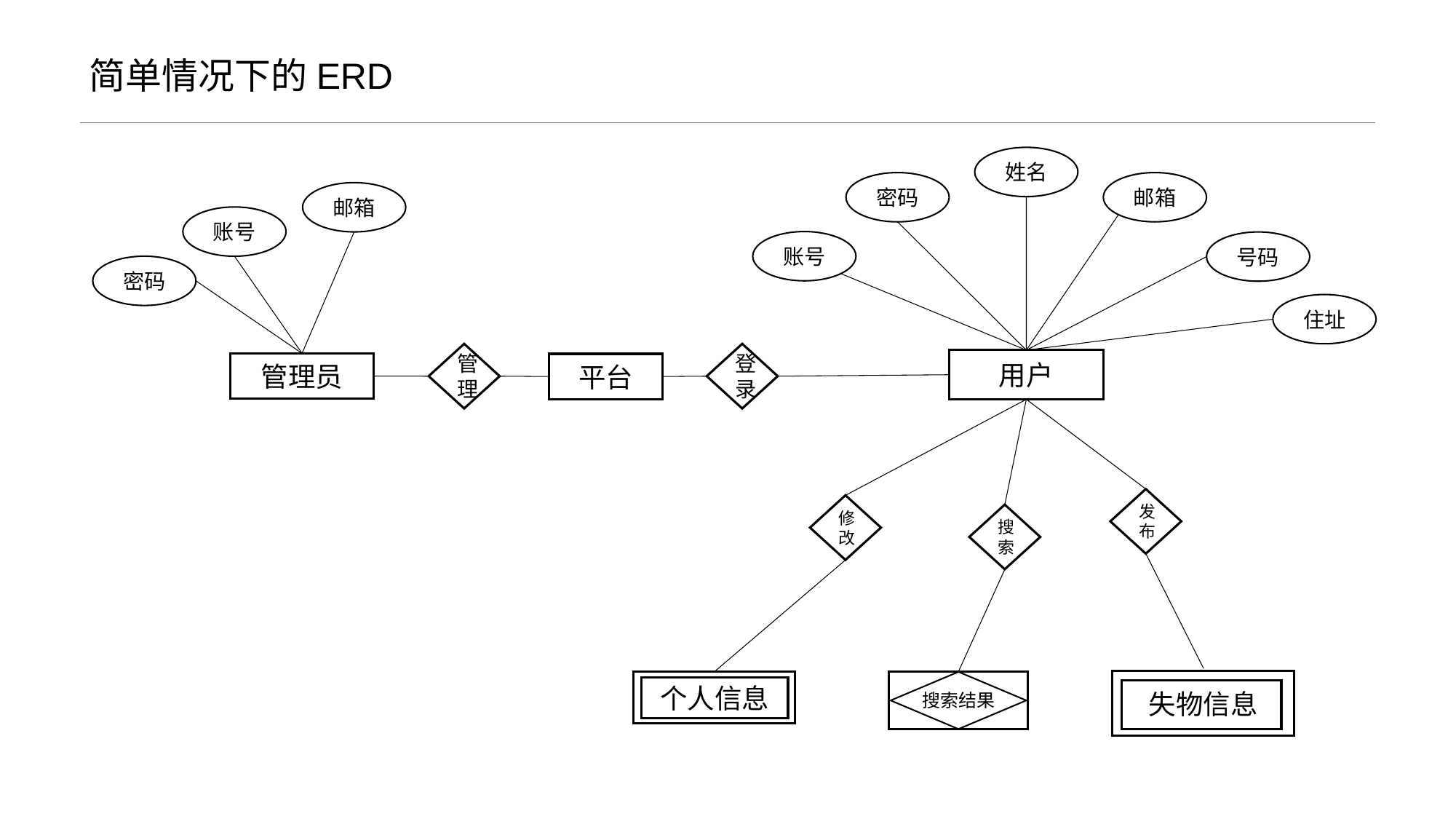

简单情况下的ERD
姓名
密码
邮箱
邮箱
账号
账号
号码
密码
住址
管理
登录
用户
管理员
平台
发布
修改
搜索
失物信息

搜索结果

个人信息